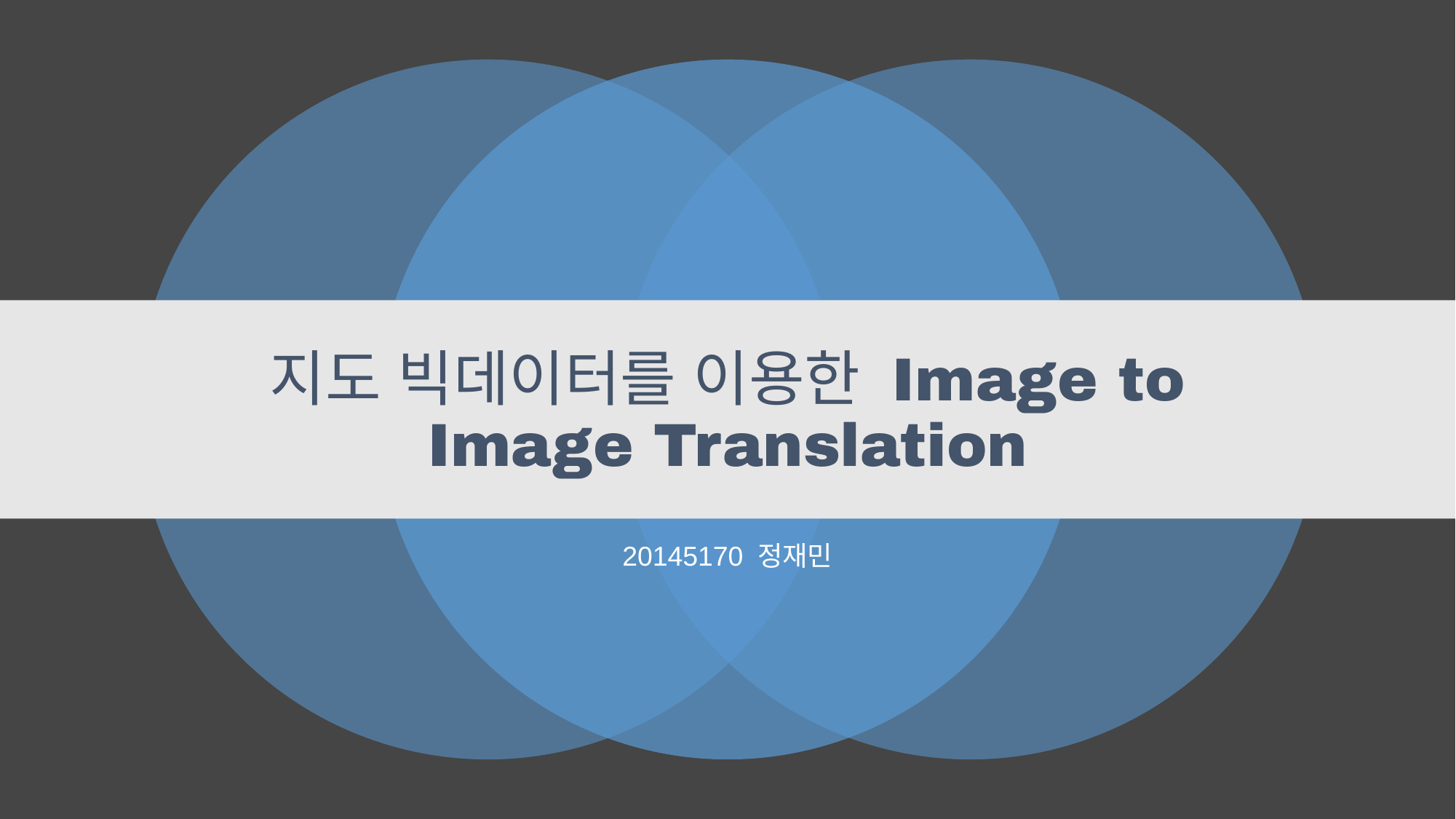

# 지도 빅데이터를 이용한 Image to Image Translation
20145170 정재민